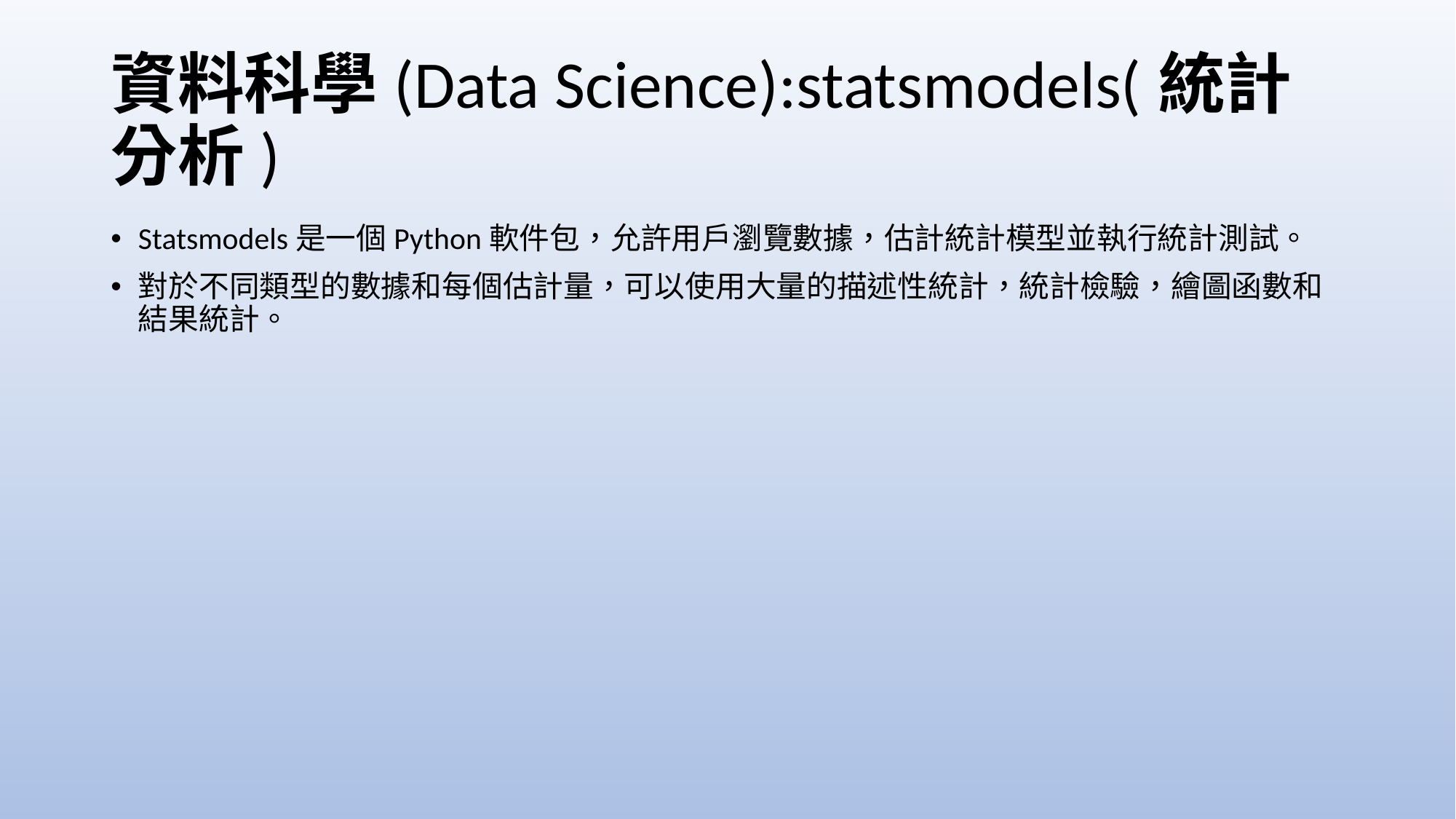

# 資料科學(Data Science):statsmodels(統計分析)
Statsmodels是一個Python軟件包，允許用戶瀏覽數據，估計統計模型並執行統計測試。
對於不同類型的數據和每個估計量，可以使用大量的描述性統計，統計檢驗，繪圖函數和結果統計。